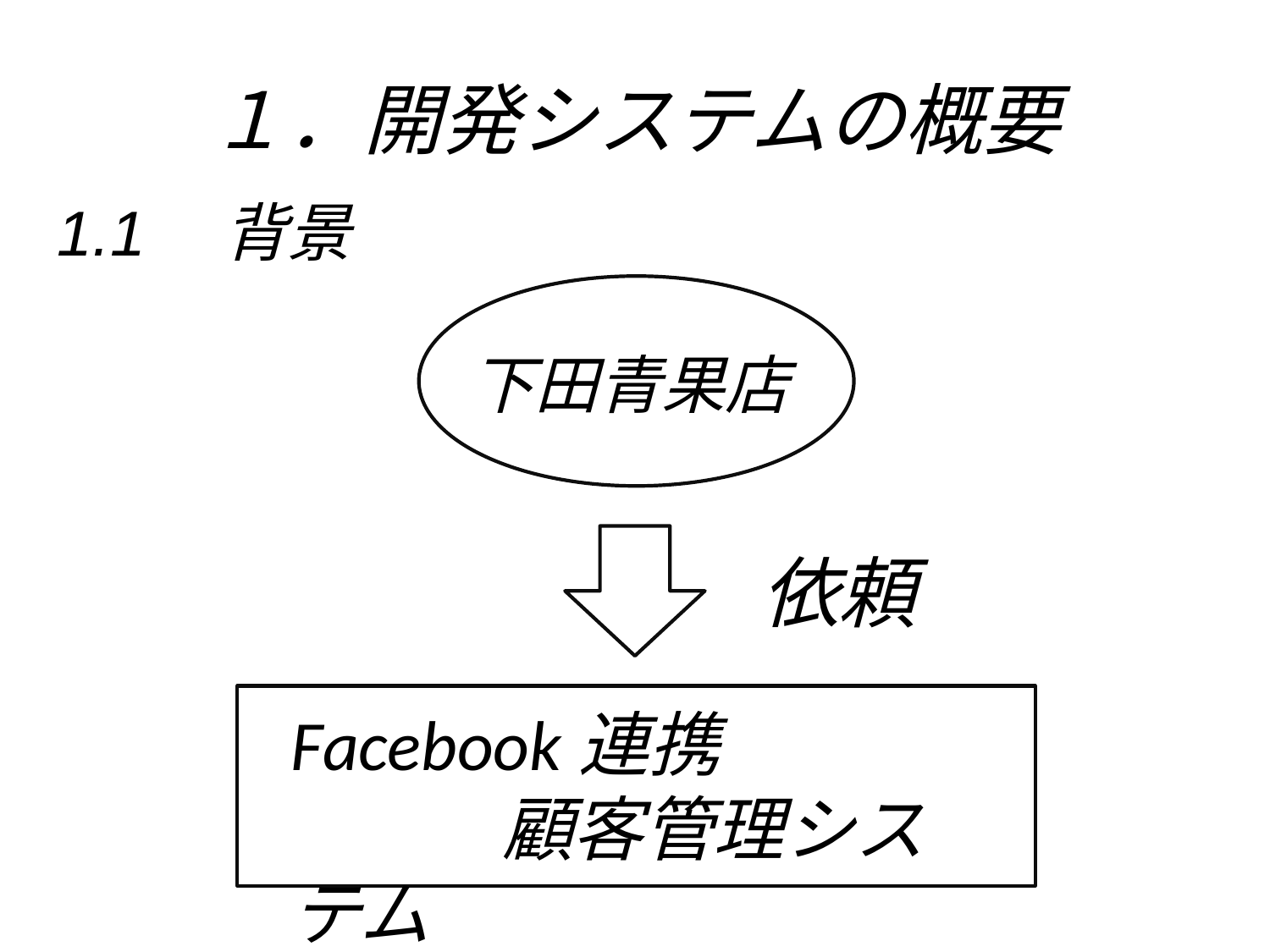

# １．開発システムの概要
1.1　背景

下田青果店

依頼

Facebook連携
　　　顧客管理システム